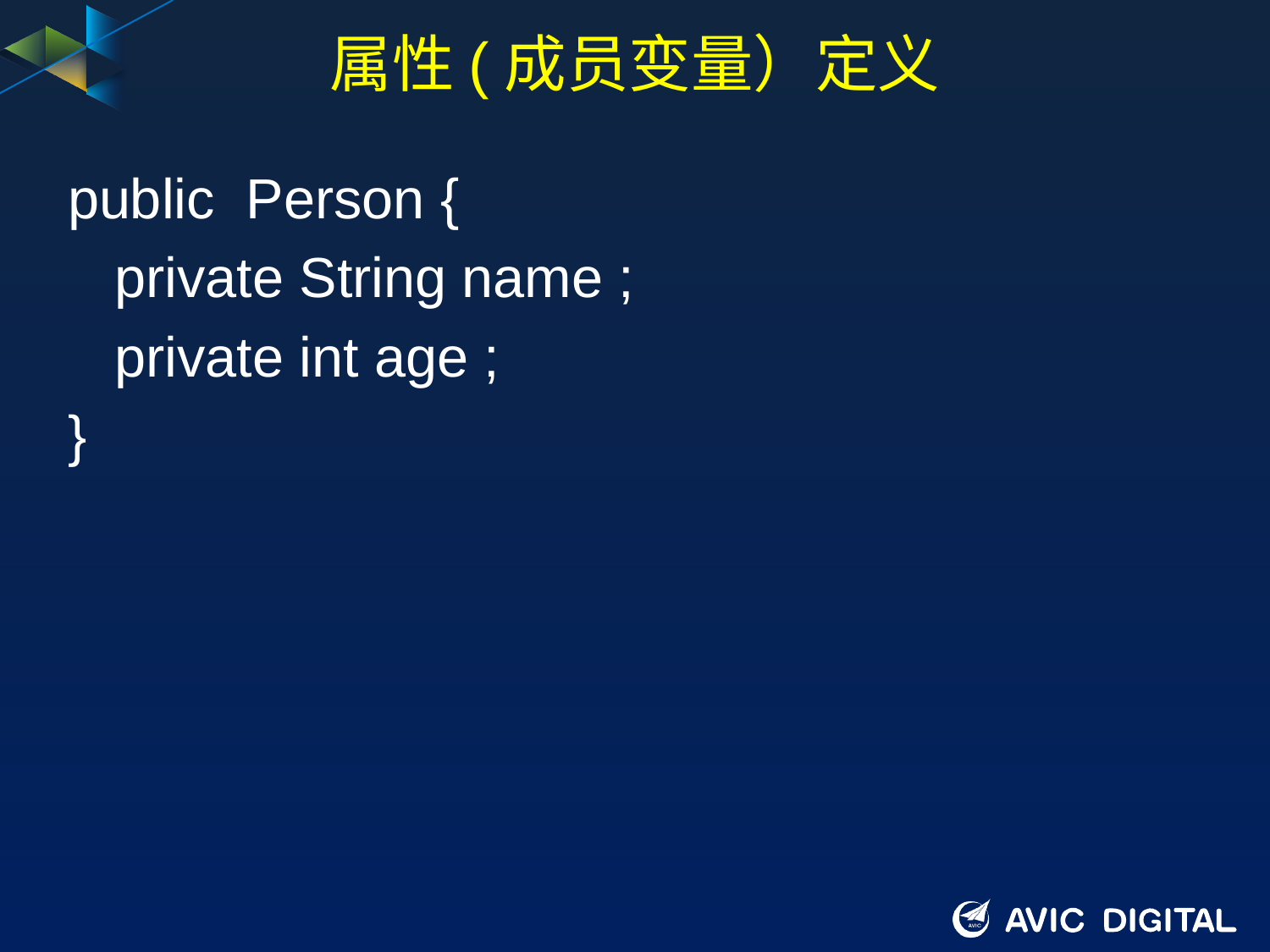

# 属性(成员变量）定义
public  Person {
   private String name ;
   private int age ;
}